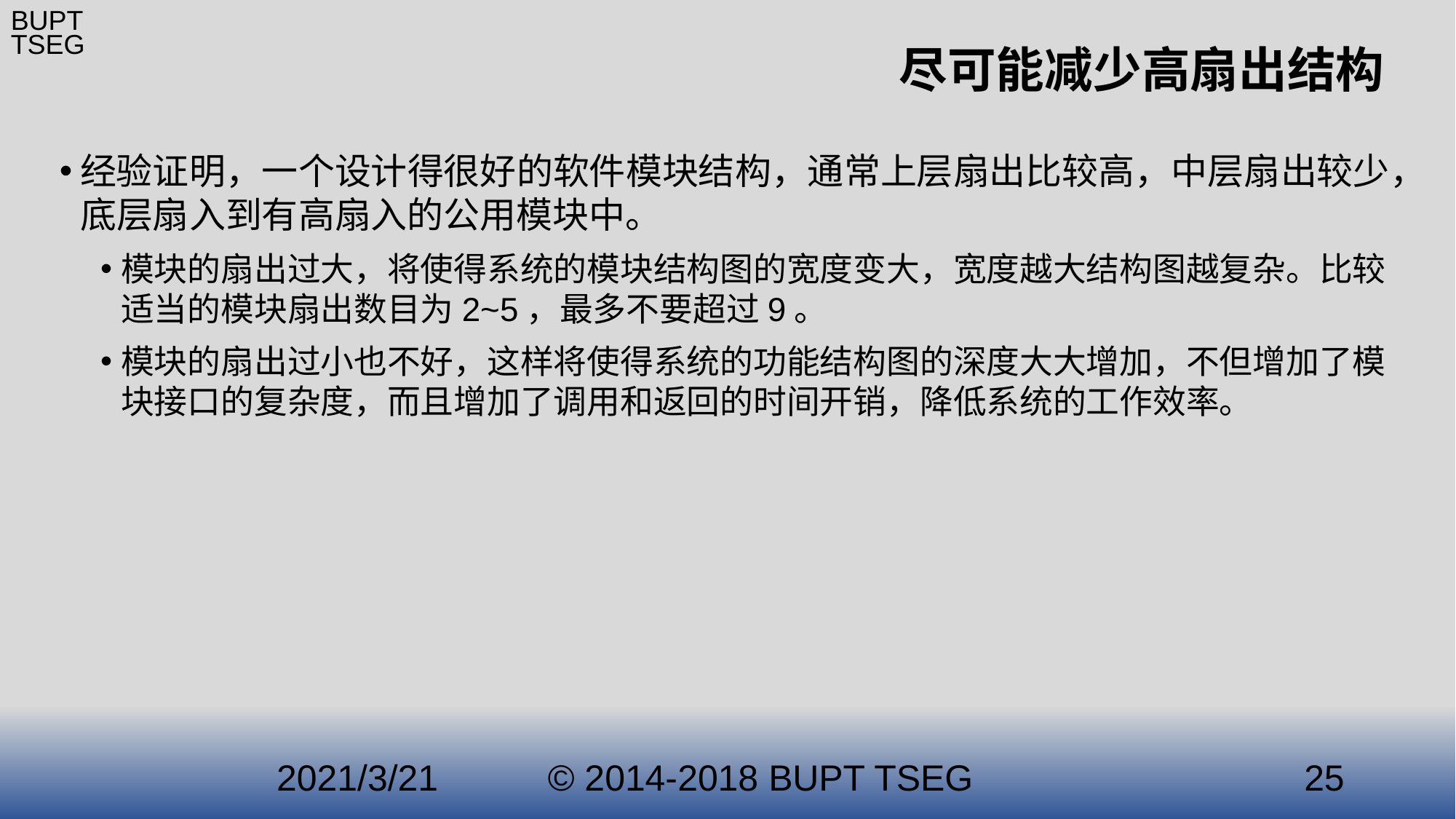

# 尽可能减少高扇出结构
经验证明，一个设计得很好的软件模块结构，通常上层扇出比较高，中层扇出较少，底层扇入到有高扇入的公用模块中。
模块的扇出过大，将使得系统的模块结构图的宽度变大，宽度越大结构图越复杂。比较适当的模块扇出数目为2~5，最多不要超过9。
模块的扇出过小也不好，这样将使得系统的功能结构图的深度大大增加，不但增加了模块接口的复杂度，而且增加了调用和返回的时间开销，降低系统的工作效率。

2021/3/21
© 2014-2018 BUPT TSEG
25